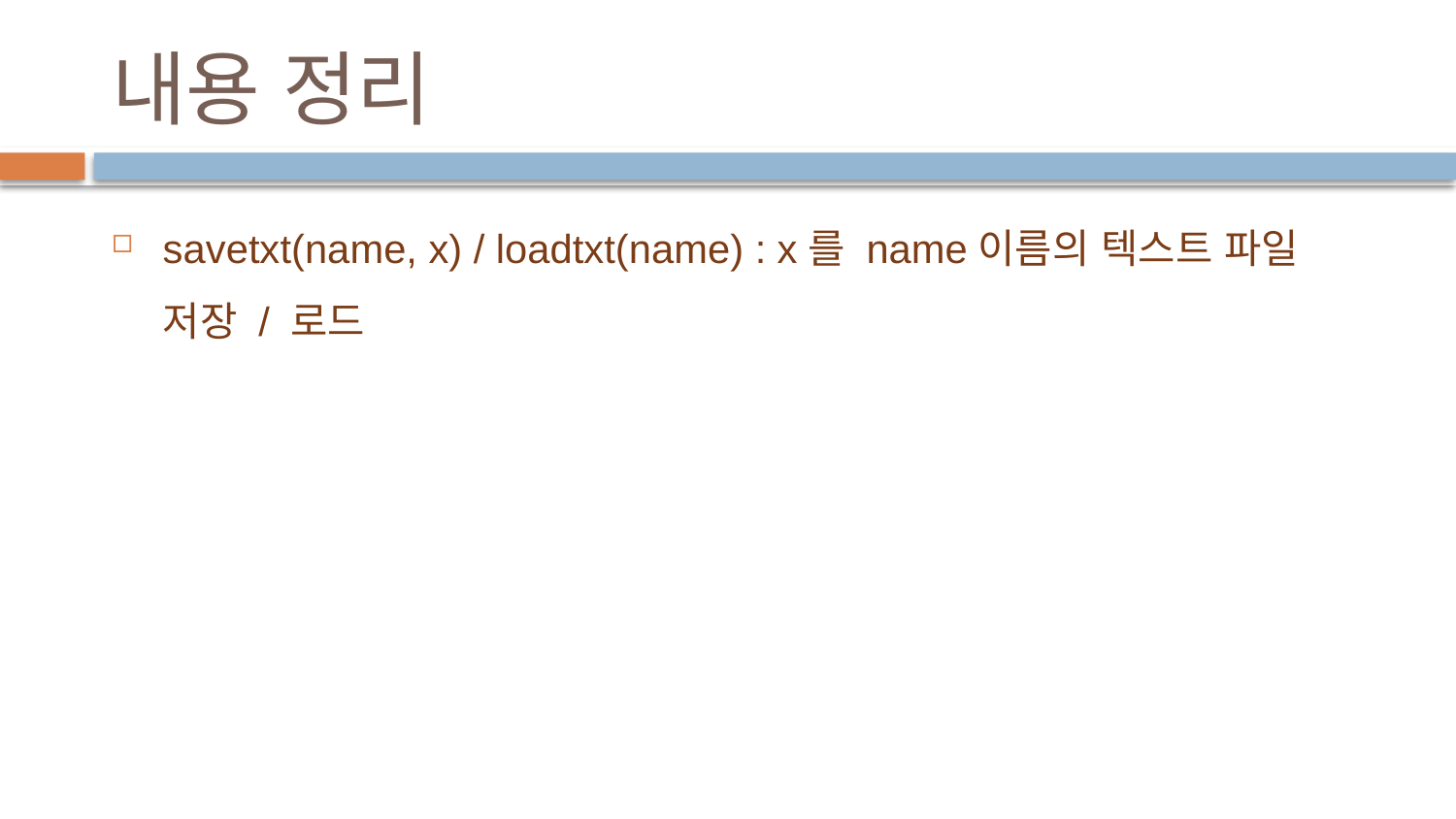

# 내용 정리
savetxt(name, x) / loadtxt(name) : x를 name이름의 텍스트 파일 저장 / 로드